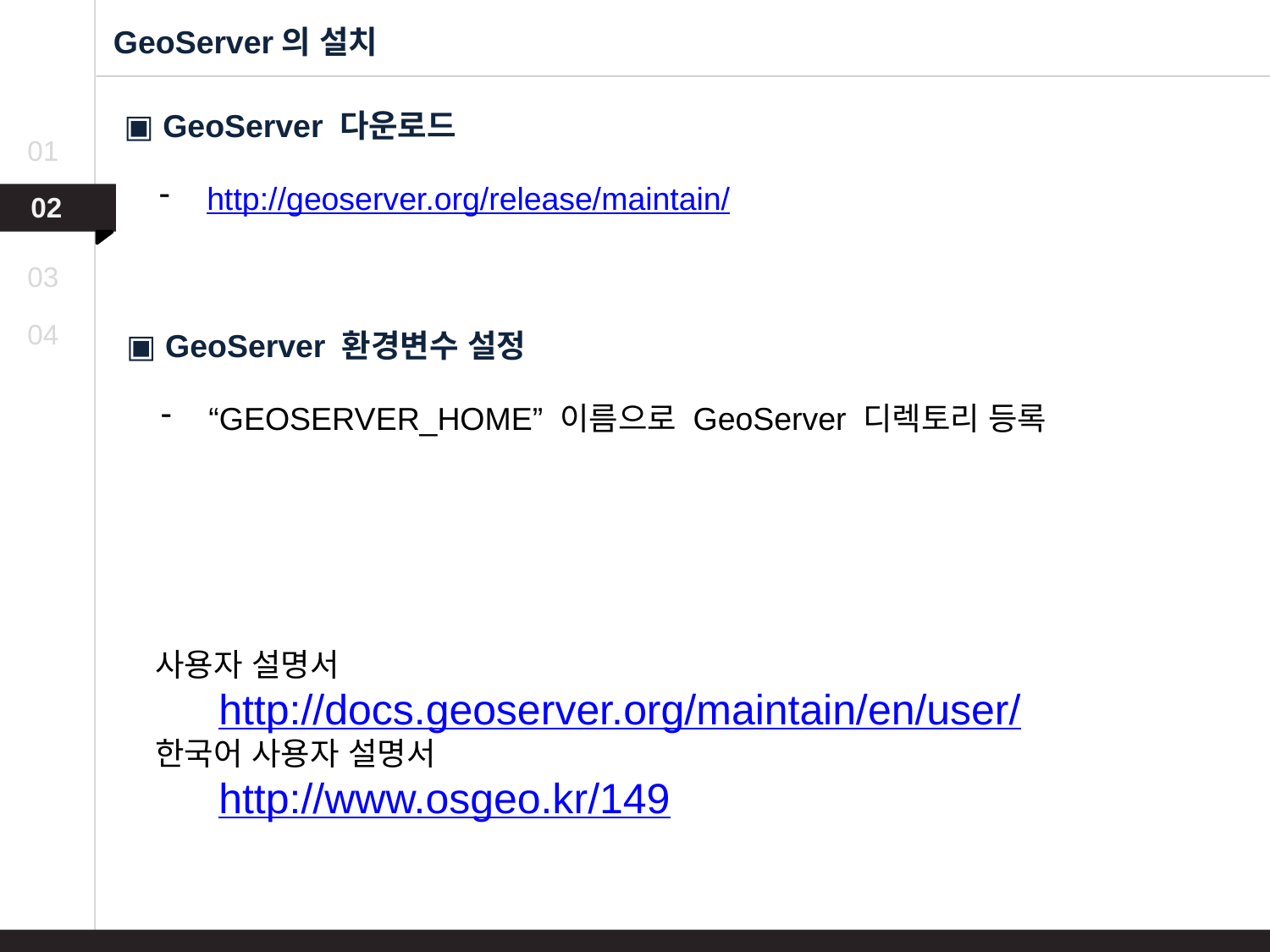

GeoServer의 설치
▣ GeoServer 다운로드
01
http://geoserver.org/release/maintain/
02

03
04
▣ GeoServer 환경변수 설정
“GEOSERVER_HOME” 이름으로 GeoServer 디렉토리 등록
사용자 설명서
http://docs.geoserver.org/maintain/en/user/
한국어 사용자 설명서
http://www.osgeo.kr/149